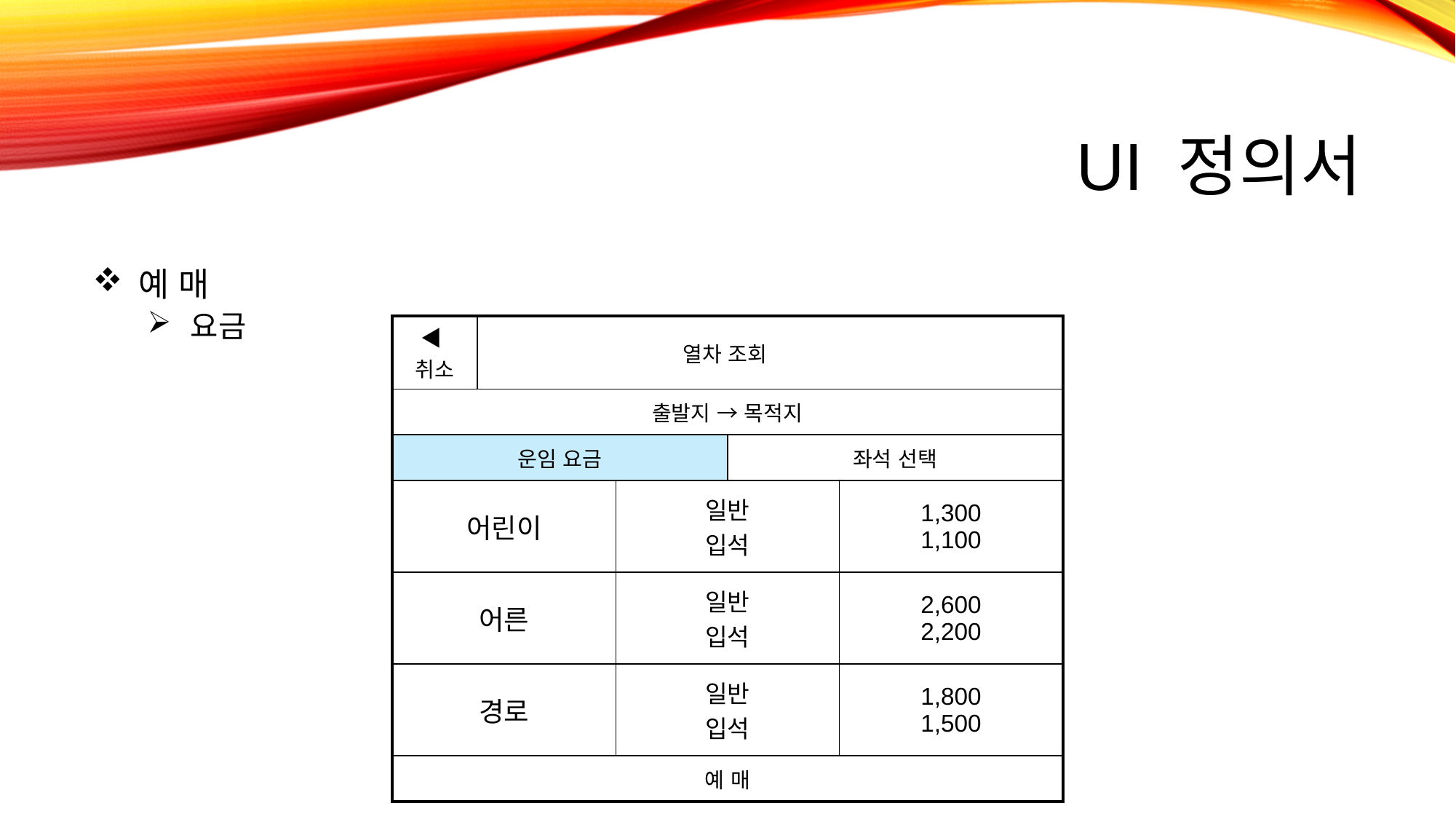

# ui 정의서
 예 매
 요금
| ◀취소 | 열차 조회 |  |  |  |  |
| --- | --- | --- | --- | --- | --- |
| 출발지 → 목적지 |  |  |  |  |  |
| 운임 요금 |  |  | 좌석 선택 |  |  |
| 어린이 |  | 일반 입석 | 도착 | 1,300 1,100 |  |
| 어른 |  | 일반 입석 |  | 2,600 2,200 |  |
| 경로 |  | 일반 입석 |  | 1,800 1,500 |  |
| 예 매 |  |  |  |  |  |